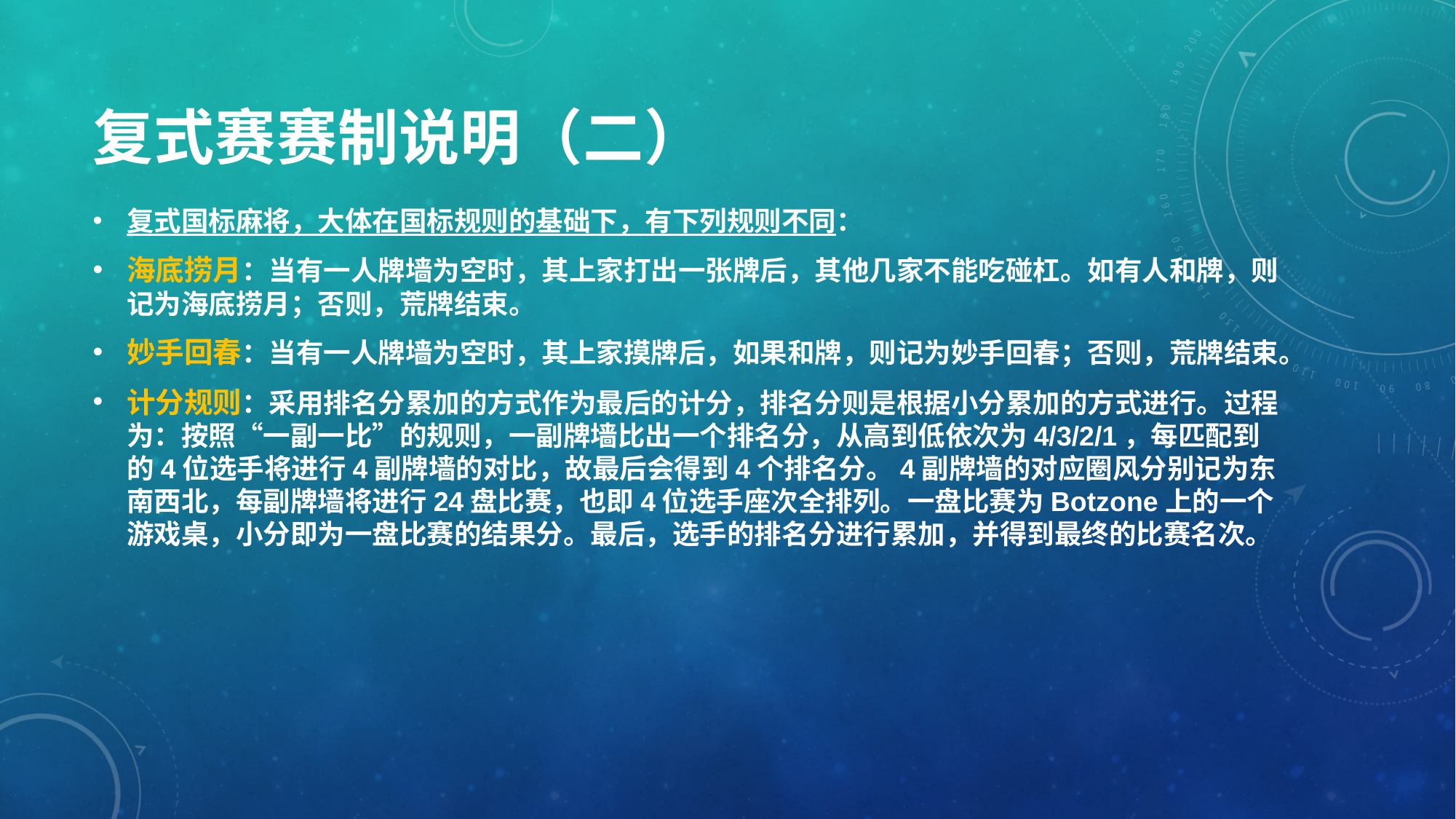

# 复式赛赛制说明（二）
复式国标麻将，大体在国标规则的基础下，有下列规则不同：
海底捞月：当有一人牌墙为空时，其上家打出一张牌后，其他几家不能吃碰杠。如有人和牌，则记为海底捞月；否则，荒牌结束。
妙手回春：当有一人牌墙为空时，其上家摸牌后，如果和牌，则记为妙手回春；否则，荒牌结束。
计分规则：采用排名分累加的方式作为最后的计分，排名分则是根据小分累加的方式进行。过程为：按照“一副一比”的规则，一副牌墙比出一个排名分，从高到低依次为4/3/2/1，每匹配到的4位选手将进行4副牌墙的对比，故最后会得到4个排名分。4副牌墙的对应圈风分别记为东南西北，每副牌墙将进行24盘比赛，也即4位选手座次全排列。一盘比赛为Botzone上的一个游戏桌，小分即为一盘比赛的结果分。最后，选手的排名分进行累加，并得到最终的比赛名次。